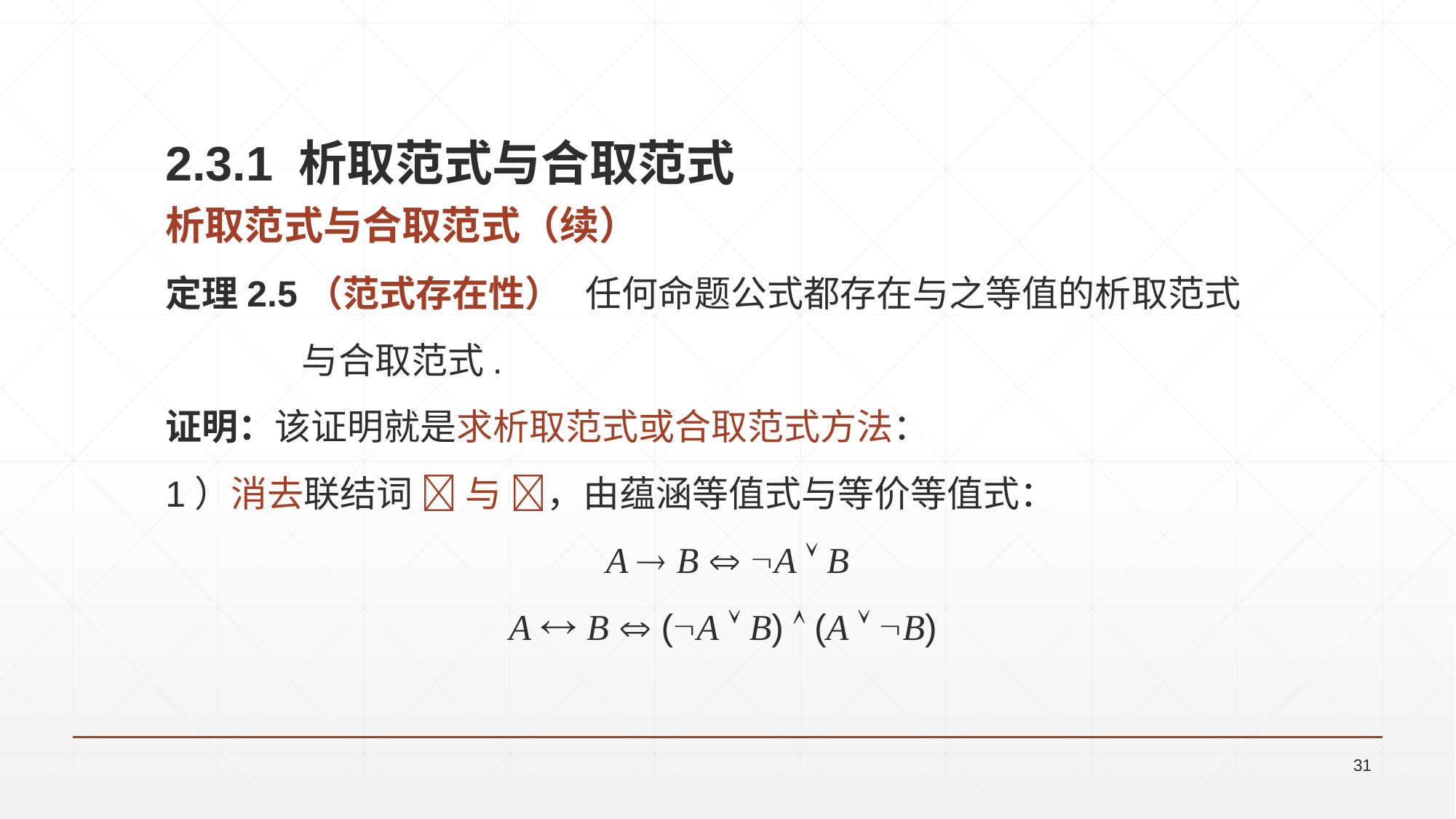

2.3.1 析取范式与合取范式
析取范式与合取范式（续）
定理2.5（范式存在性）   任何命题公式都存在与之等值的析取范式
		与合取范式.
证明：该证明就是求析取范式或合取范式方法：
1）消去联结词 → 与 ↔，由蕴涵等值式与等价等值式：
A → B ⇔ ¬A ∨ B
A ↔ B ⇔ (¬A ∨ B) ∧ (A ∨ ¬B)
31